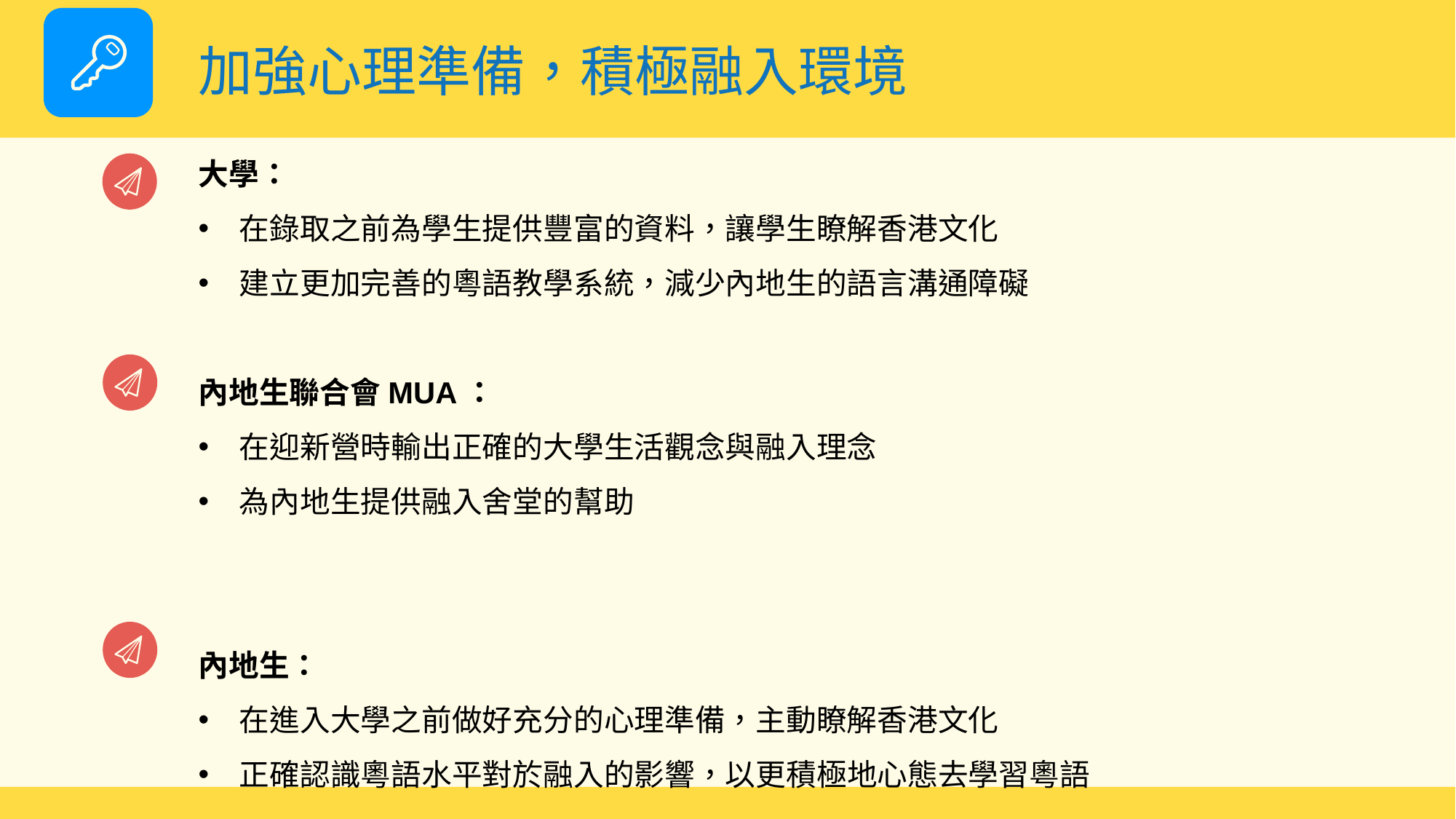

加強心理準備，積極融入環境
大學：
在錄取之前為學生提供豐富的資料，讓學生瞭解香港文化
建立更加完善的粵語教學系統，減少內地生的語言溝通障礙

內地生聯合會MUA：
在迎新營時輸出正確的大學生活觀念與融入理念
為內地生提供融入舍堂的幫助

內地生：
在進入大學之前做好充分的心理準備，主動瞭解香港文化
正確認識粵語水平對於融入的影響，以更積極地心態去學習粵語